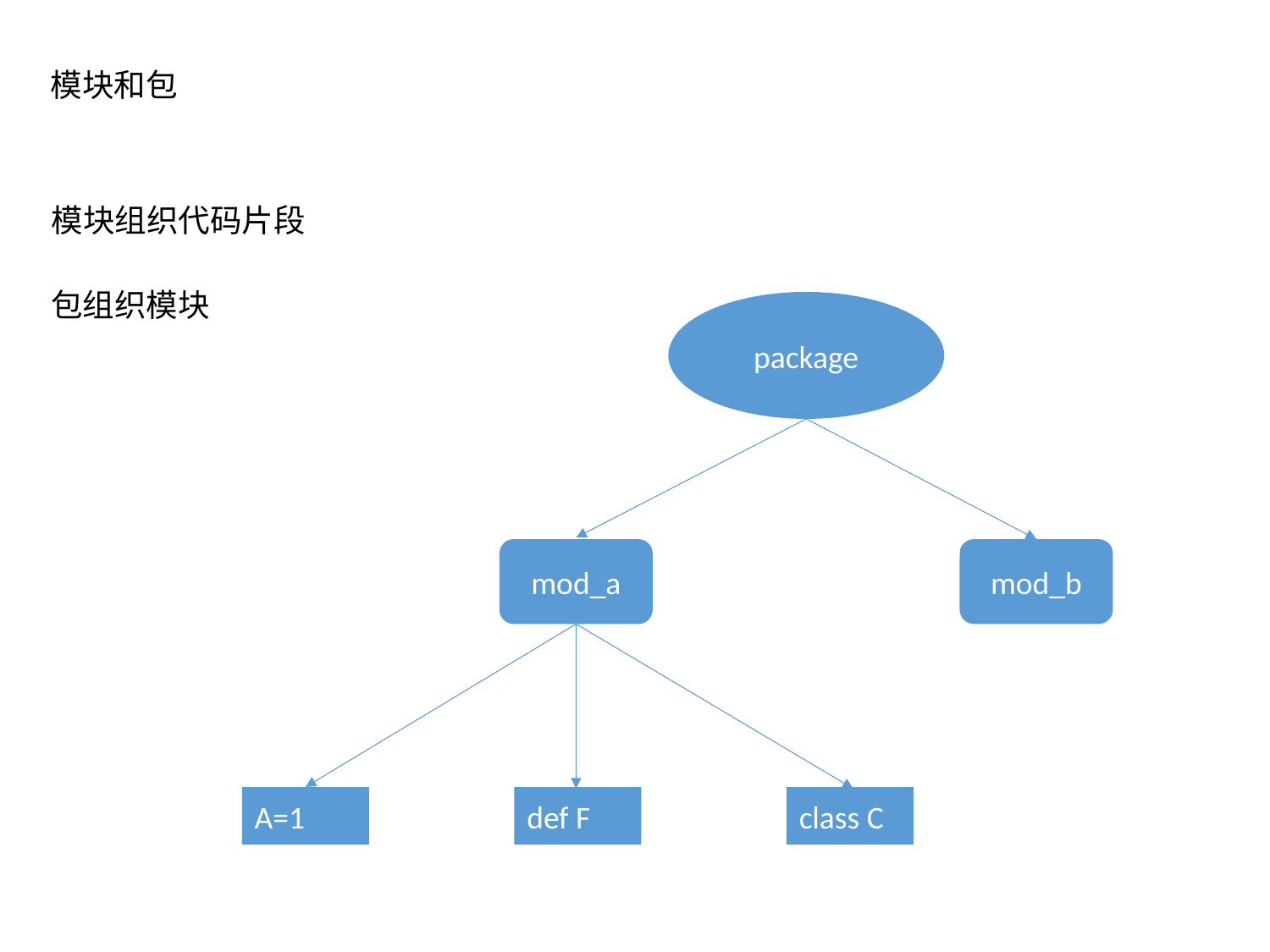

模块和包
模块组织代码片段
包组织模块
package
mod_a
mod_b
A=1
def F
class C